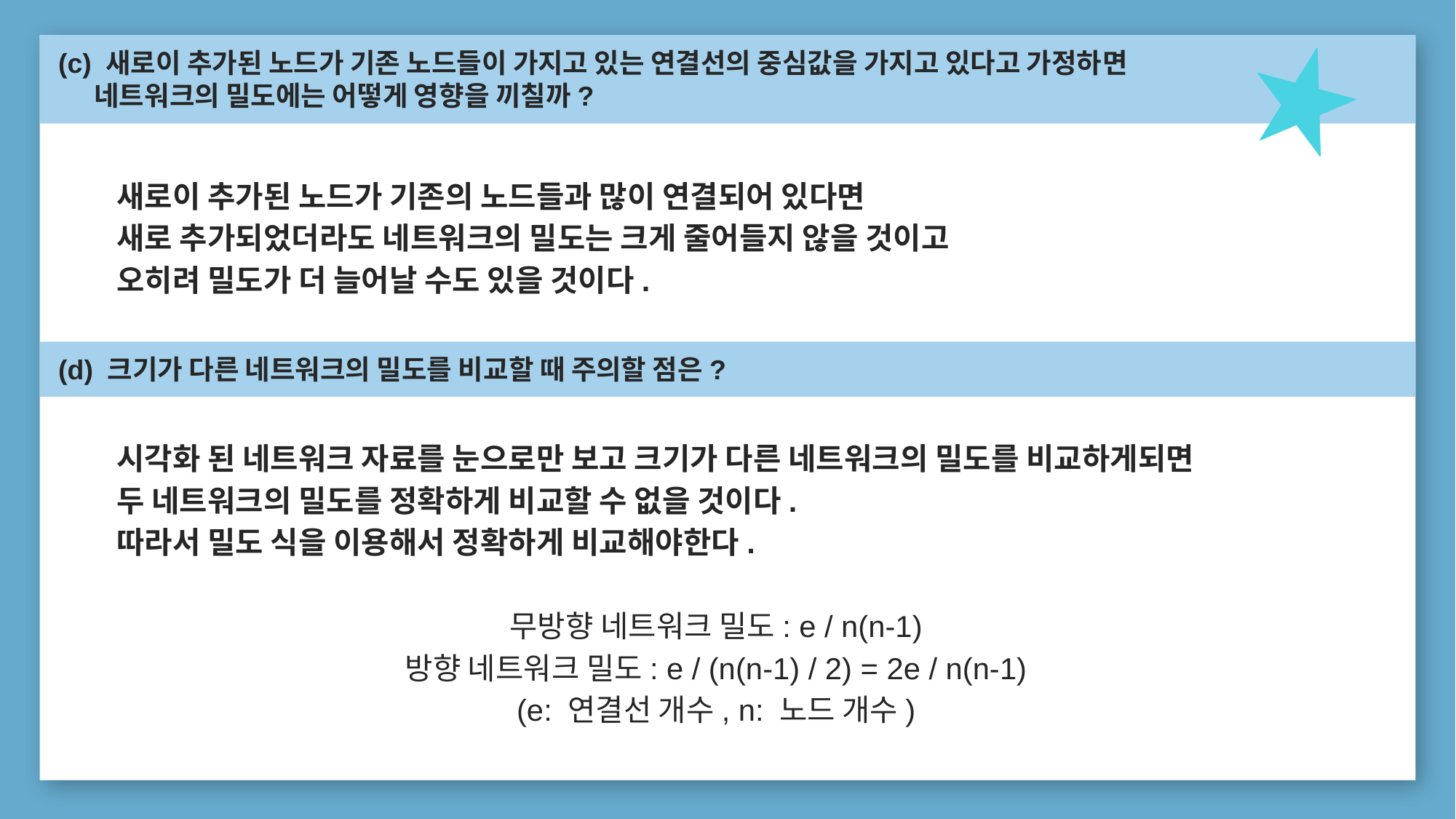

(c) 새로이 추가된 노드가 기존 노드들이 가지고 있는 연결선의 중심값을 가지고 있다고 가정하면
      네트워크의 밀도에는 어떻게 영향을 끼칠까?

새로이 추가된 노드가 기존의 노드들과 많이 연결되어 있다면
새로 추가되었더라도 네트워크의 밀도는 크게 줄어들지 않을 것이고
오히려 밀도가 더 늘어날 수도 있을 것이다.
49.7%

 (d) 크기가 다른 네트워크의 밀도를 비교할 때 주의할 점은?
CONTENT
시각화 된 네트워크 자료를 눈으로만 보고 크기가 다른 네트워크의 밀도를 비교하게되면
두 네트워크의 밀도를 정확하게 비교할 수 없을 것이다.
따라서 밀도 식을 이용해서 정확하게 비교해야한다.

무방향 네트워크 밀도: e / n(n-1)
방향 네트워크 밀도: e / (n(n-1) / 2) = 2e / n(n-1)
(e: 연결선 개수, n: 노드 개수)